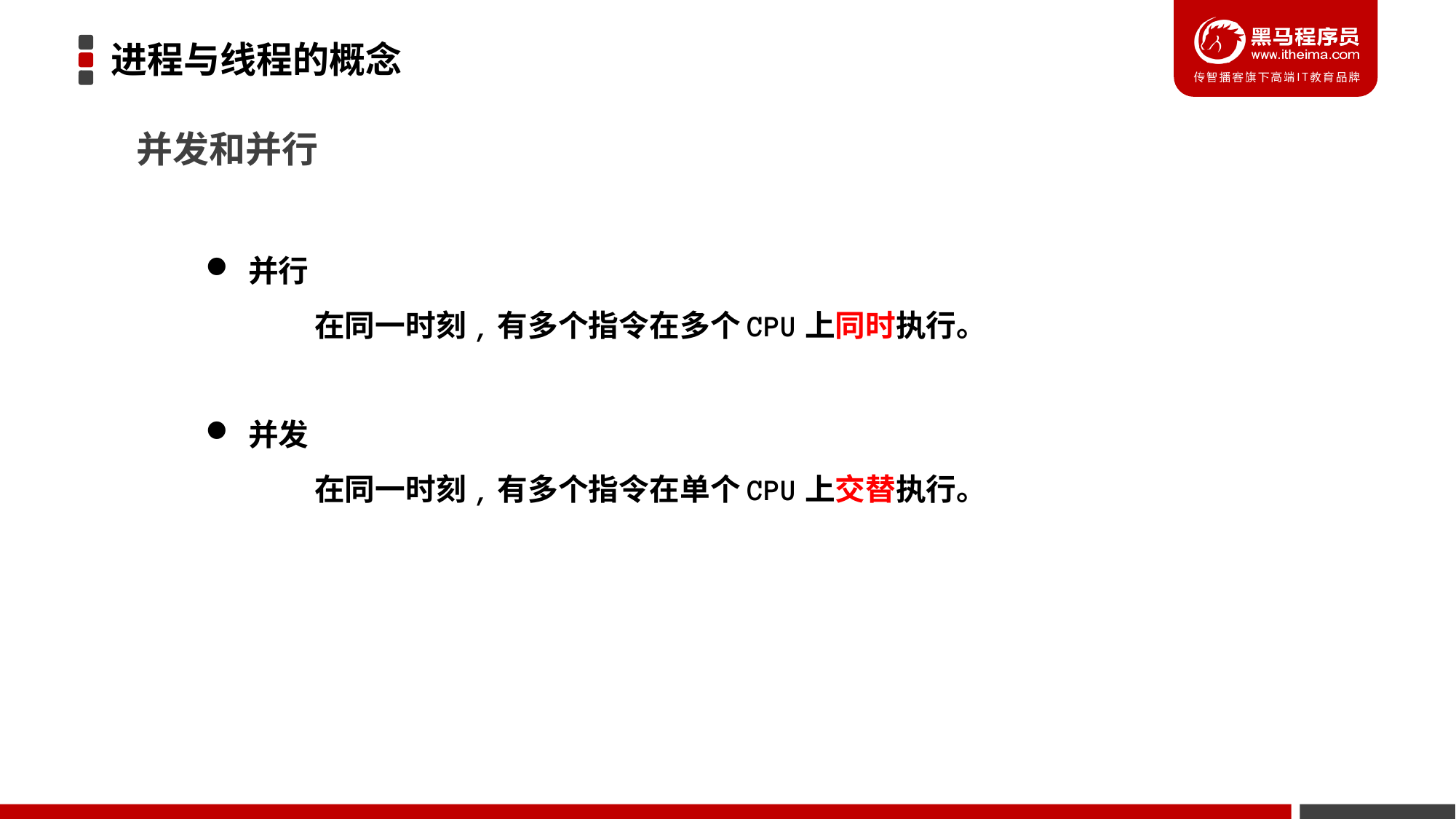

进程与线程的概念
并发和并行
并行
	在同一时刻,有多个指令在多个CPU上同时执行。

并发
	在同一时刻,有多个指令在单个CPU上交替执行。